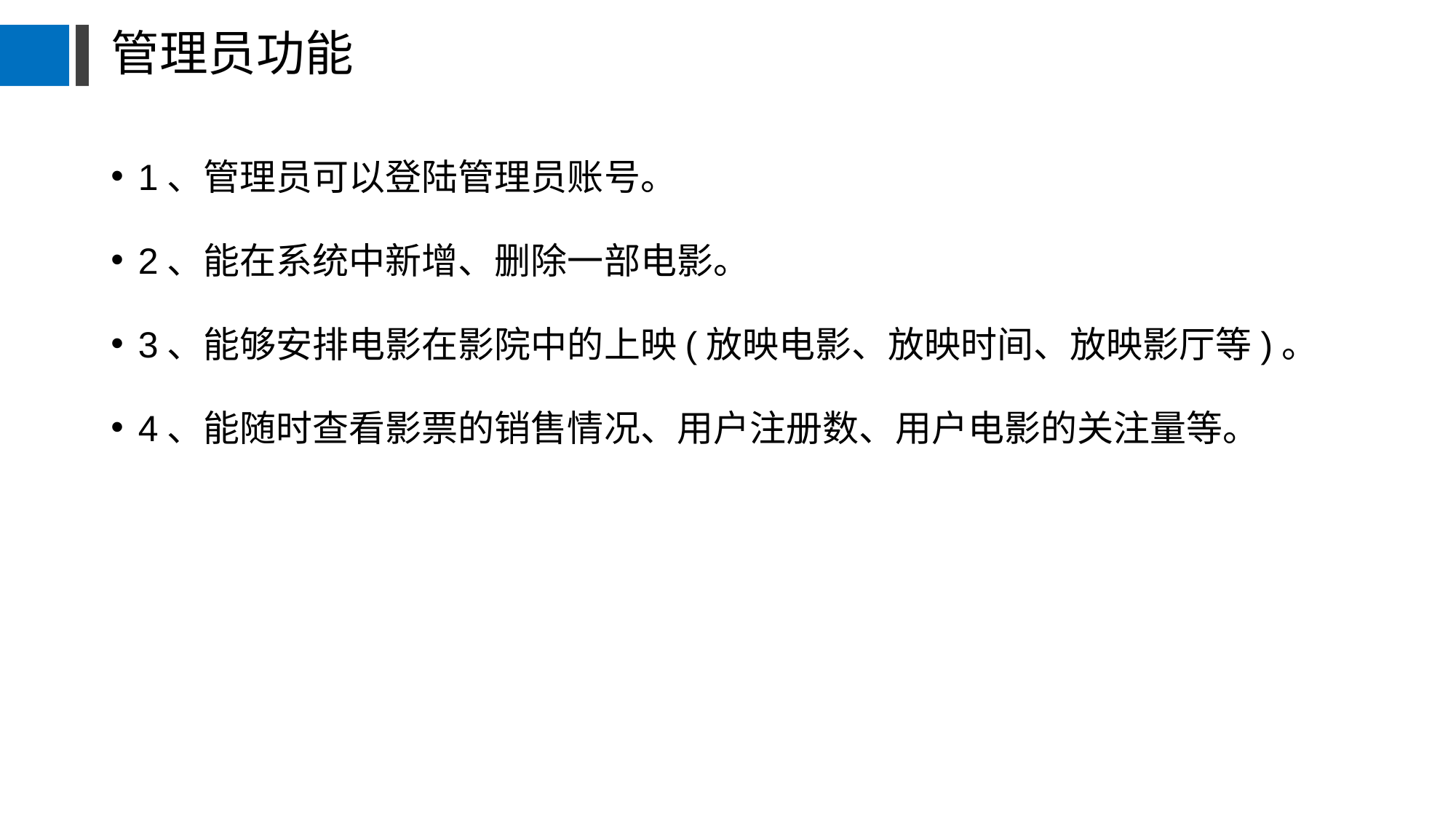

# 管理员功能
1、管理员可以登陆管理员账号。
2、能在系统中新增、删除一部电影。
3、能够安排电影在影院中的上映(放映电影、放映时间、放映影厅等)。
4、能随时查看影票的销售情况、用户注册数、用户电影的关注量等。